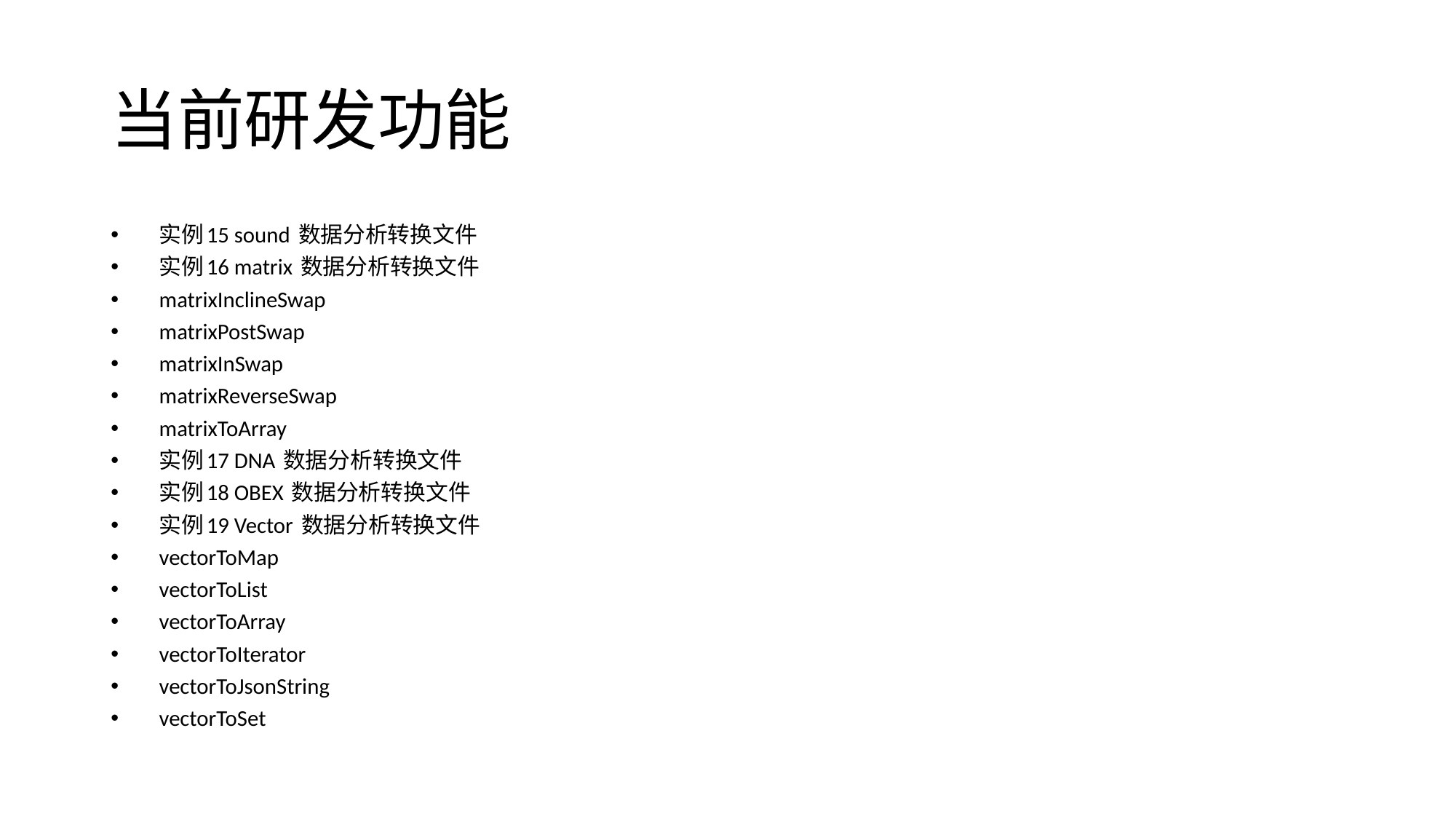

# 当前研发功能
实例15 sound 数据分析转换文件
实例16 matrix 数据分析转换文件
matrixInclineSwap
matrixPostSwap
matrixInSwap
matrixReverseSwap
matrixToArray
实例17 DNA 数据分析转换文件
实例18 OBEX 数据分析转换文件
实例19 Vector 数据分析转换文件
vectorToMap
vectorToList
vectorToArray
vectorToIterator
vectorToJsonString
vectorToSet